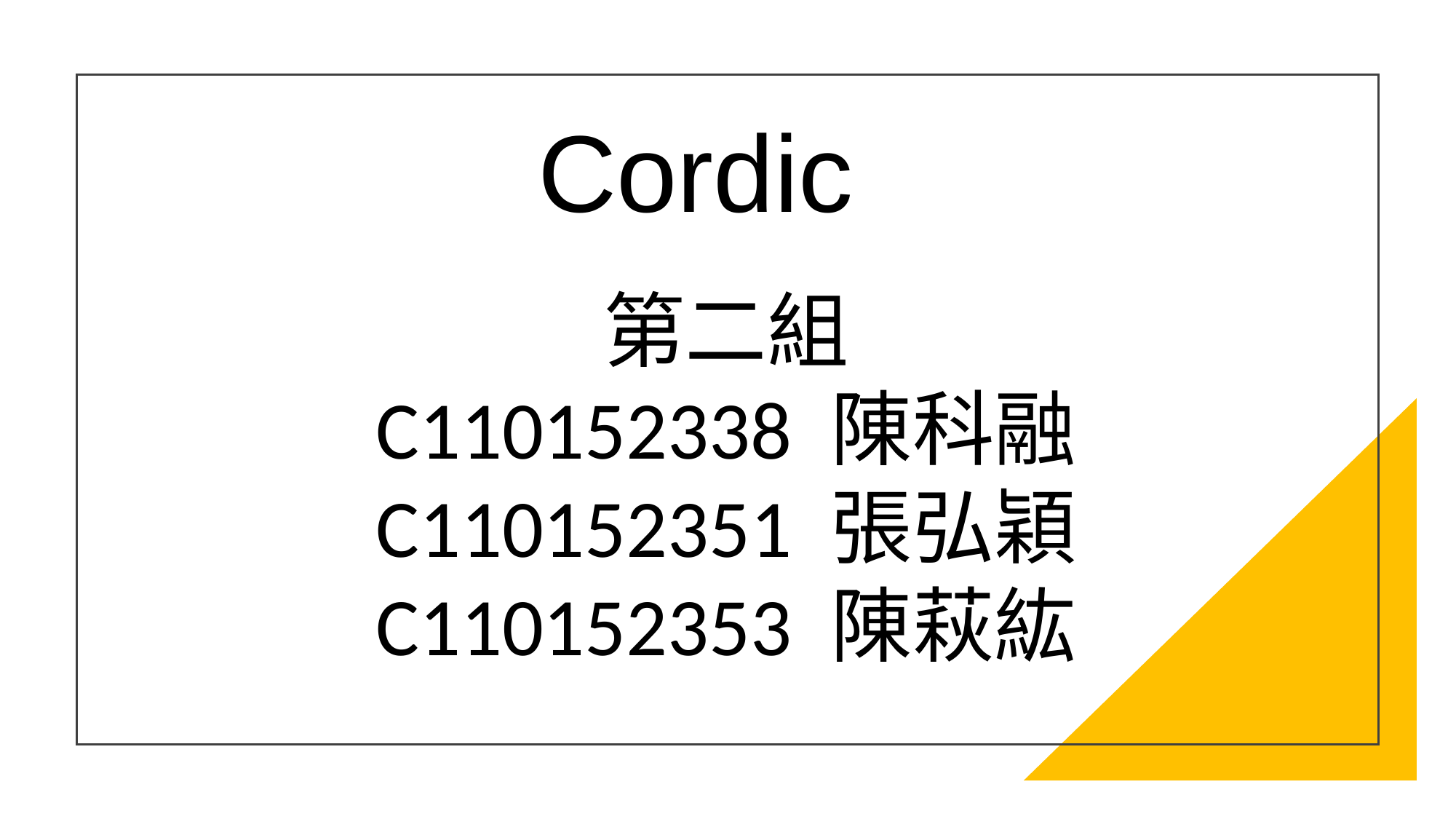

Cordic
第二組
C110152338 陳科融
C110152351 張弘穎
C110152353 陳萩紘